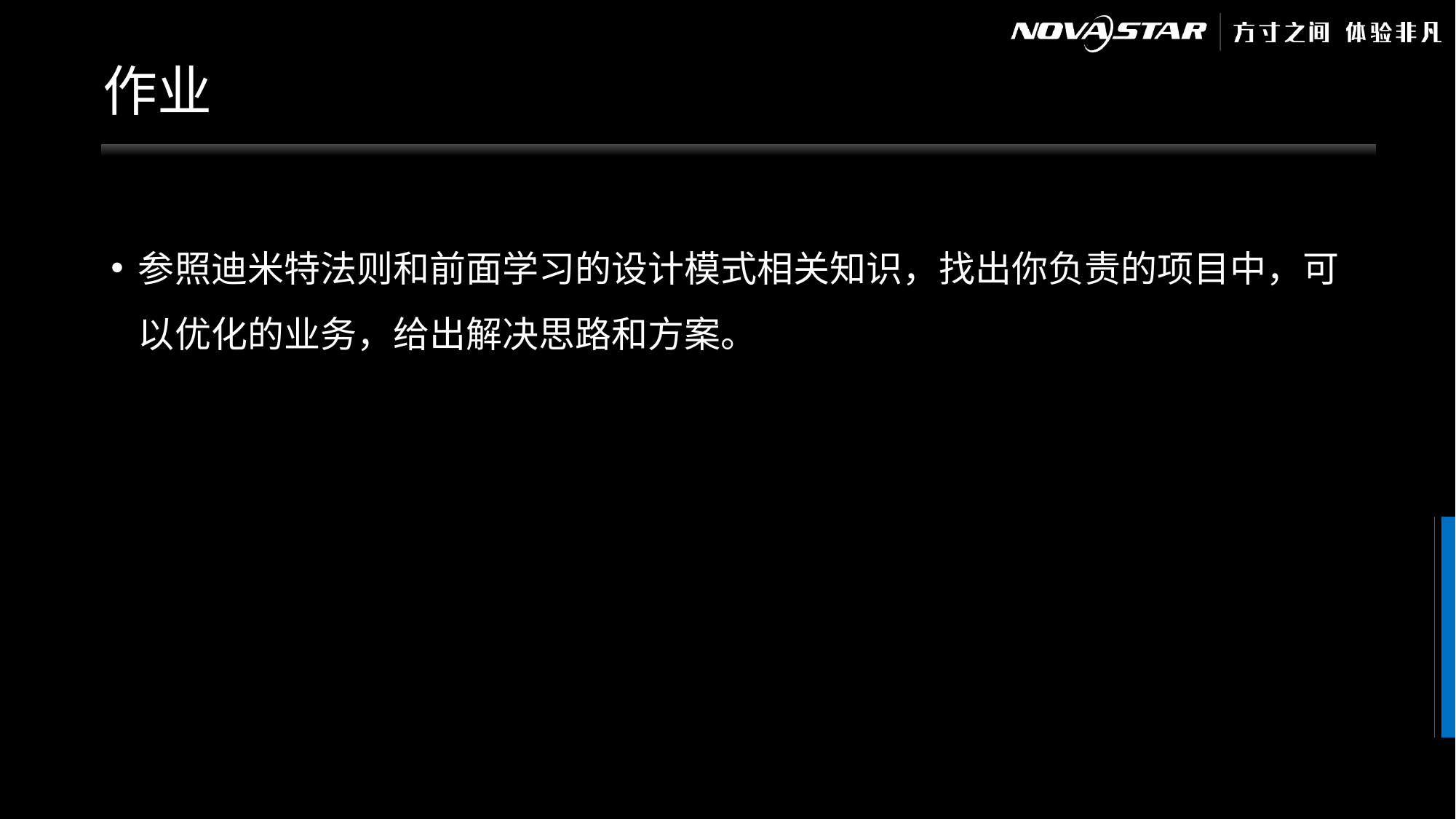

# 作业

参照迪米特法则和前面学习的设计模式相关知识，找出你负责的项目中，可以优化的业务，给出解决思路和方案。